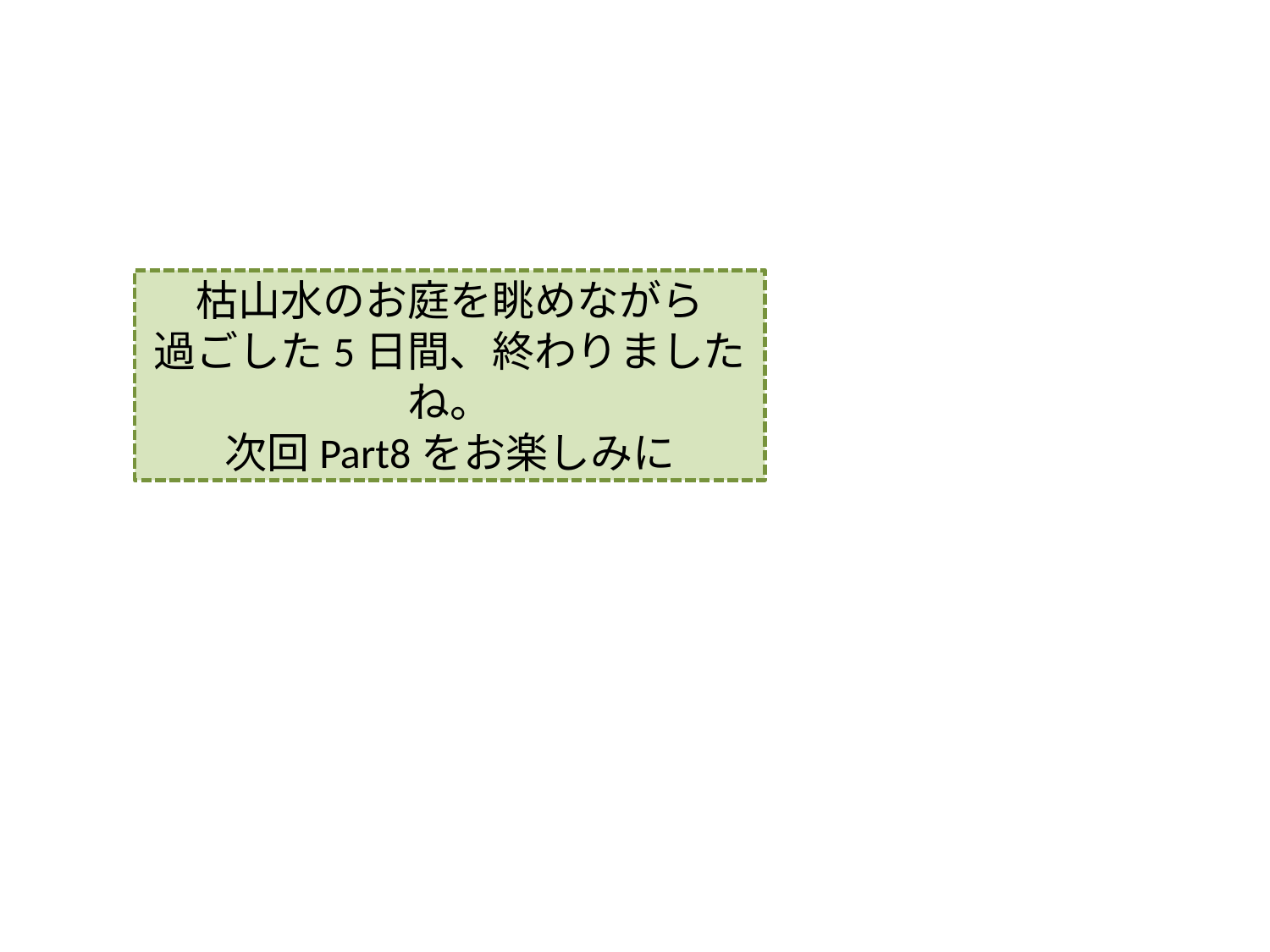

枯山水のお庭を眺めながら
過ごした5日間、終わりましたね。
次回Part8をお楽しみに